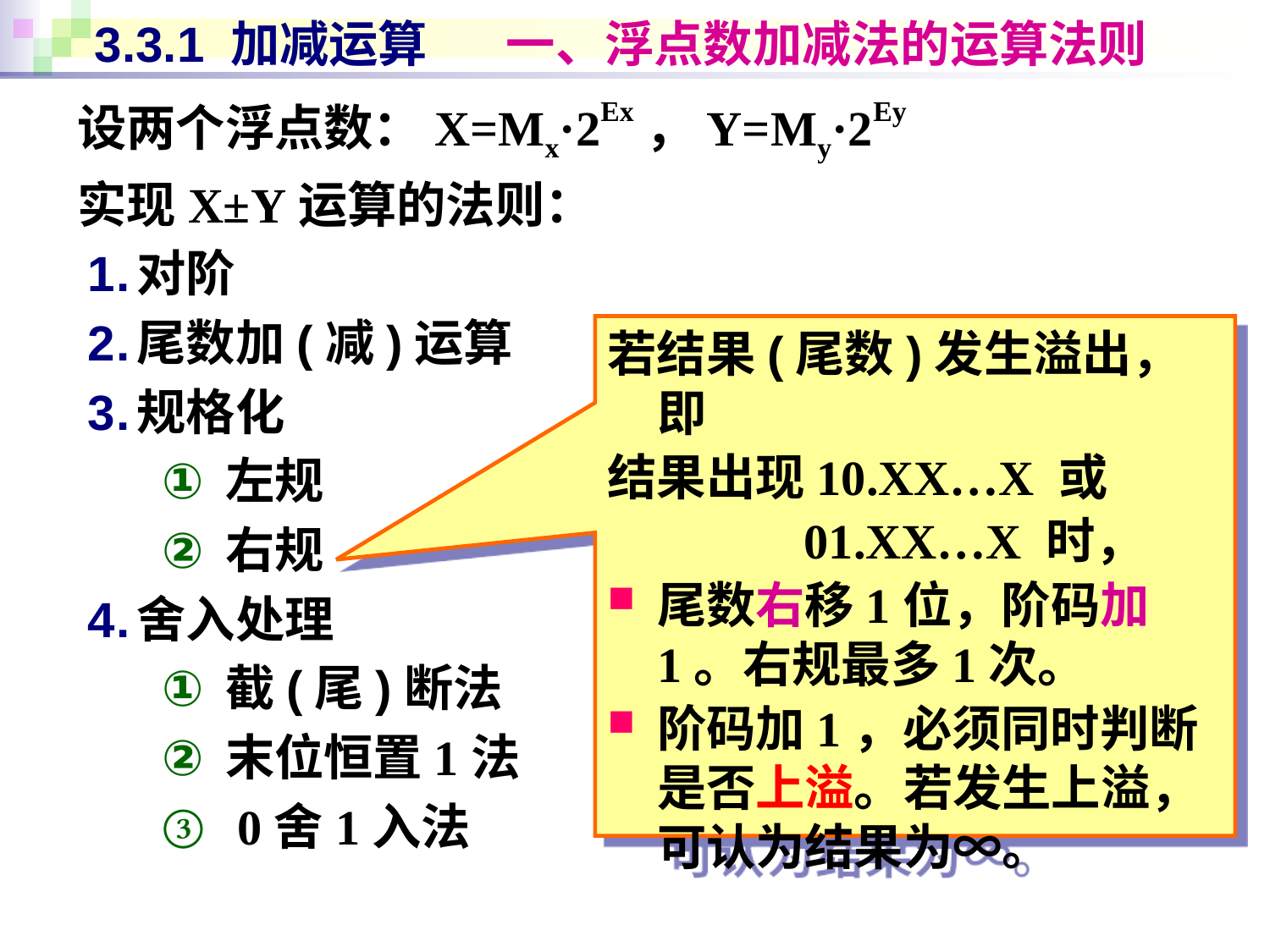

# 3.3.1 加减运算       一、浮点数加减法的运算法则
设两个浮点数：X=Mx·2Ex，Y=My·2Ey
实现X±Y运算的法则：
对阶
尾数加(减)运算
规格化
左规
右规
舍入处理
截(尾)断法
末位恒置1法
 0舍1入法
若结果(尾数)发生溢出，即
结果出现10.XX…X 或
                01.XX…X 时，
尾数右移1位，阶码加1。右规最多1次。
阶码加1，必须同时判断是否上溢。若发生上溢，可认为结果为∞。
33